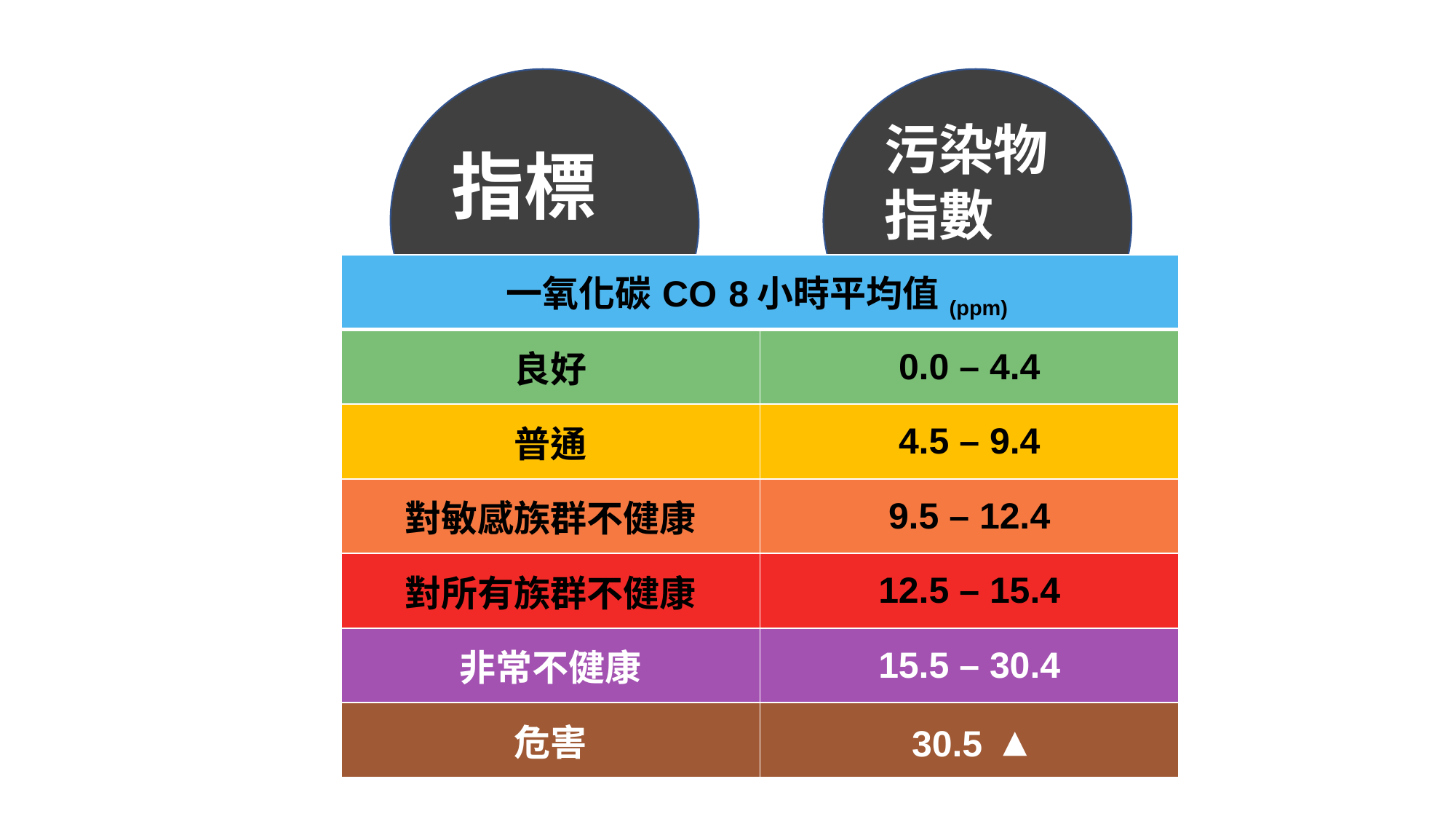

污染物指數

指標
| 一氧化碳CO 8小時平均值(ppm) |  |
| --- | --- |
| 良好 | 0.0 – 4.4 |
| 普通 | 4.5 – 9.4 |
| 對敏感族群不健康 | 9.5 – 12.4 |
| 對所有族群不健康 | 12.5 – 15.4 |
| 非常不健康 | 15.5 – 30.4 |
| 危害 | 30.5 ▴ |